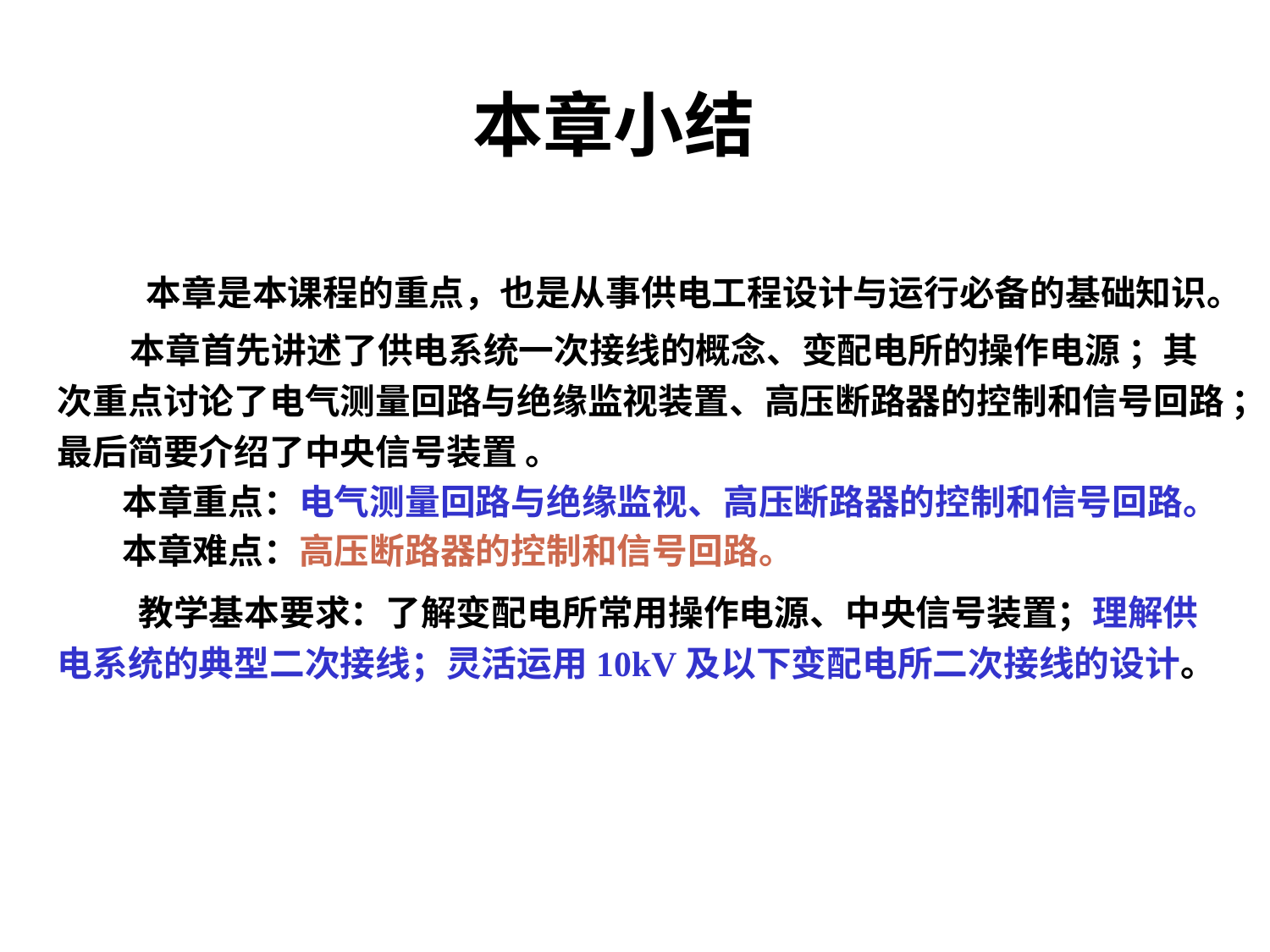

# 本章小结
          本章是本课程的重点，也是从事供电工程设计与运行必备的基础知识。
        本章首先讲述了供电系统一次接线的概念、变配电所的操作电源 ；其次重点讨论了电气测量回路与绝缘监视装置、高压断路器的控制和信号回路 ；最后简要介绍了中央信号装置 。
       本章重点：电气测量回路与绝缘监视、高压断路器的控制和信号回路。
       本章难点：高压断路器的控制和信号回路。
         教学基本要求：了解变配电所常用操作电源、中央信号装置；理解供电系统的典型二次接线；灵活运用10kV及以下变配电所二次接线的设计。